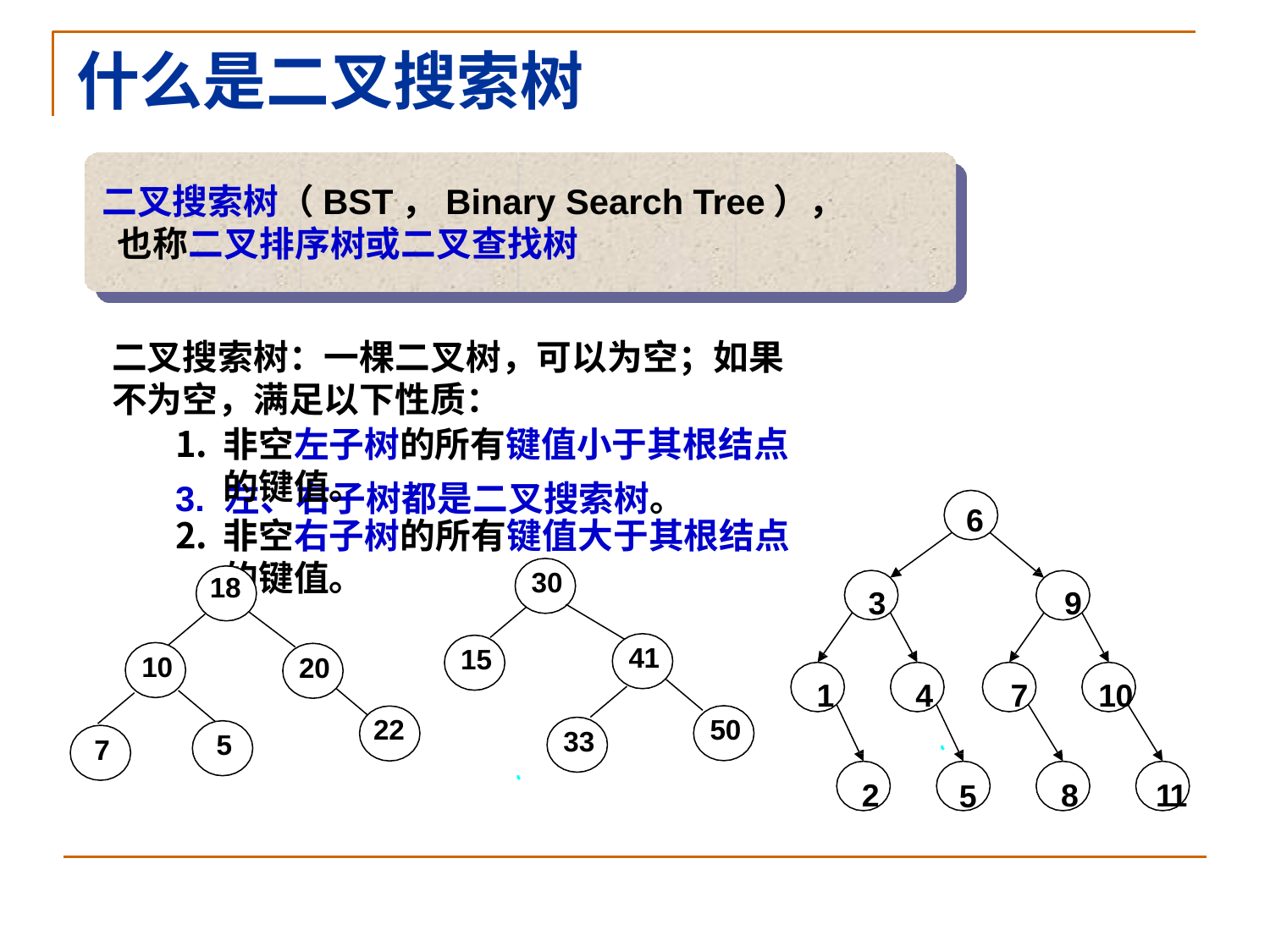

# 什么是二叉搜索树

二叉搜索树（BST，Binary Search Tree），  也称二叉排序树或二叉查找树

二叉搜索树：一棵二叉树，可以为空；如果不为空，满足以下性质：
非空左子树的所有键值小于其根结点的键值。
非空右子树的所有键值大于其根结点的键值。

3.	左、右子树都是二叉搜索树。

6

30

18

3
9

41
15

10
20

4
1
7
10

22
50

33

5

7

2
8
11
5